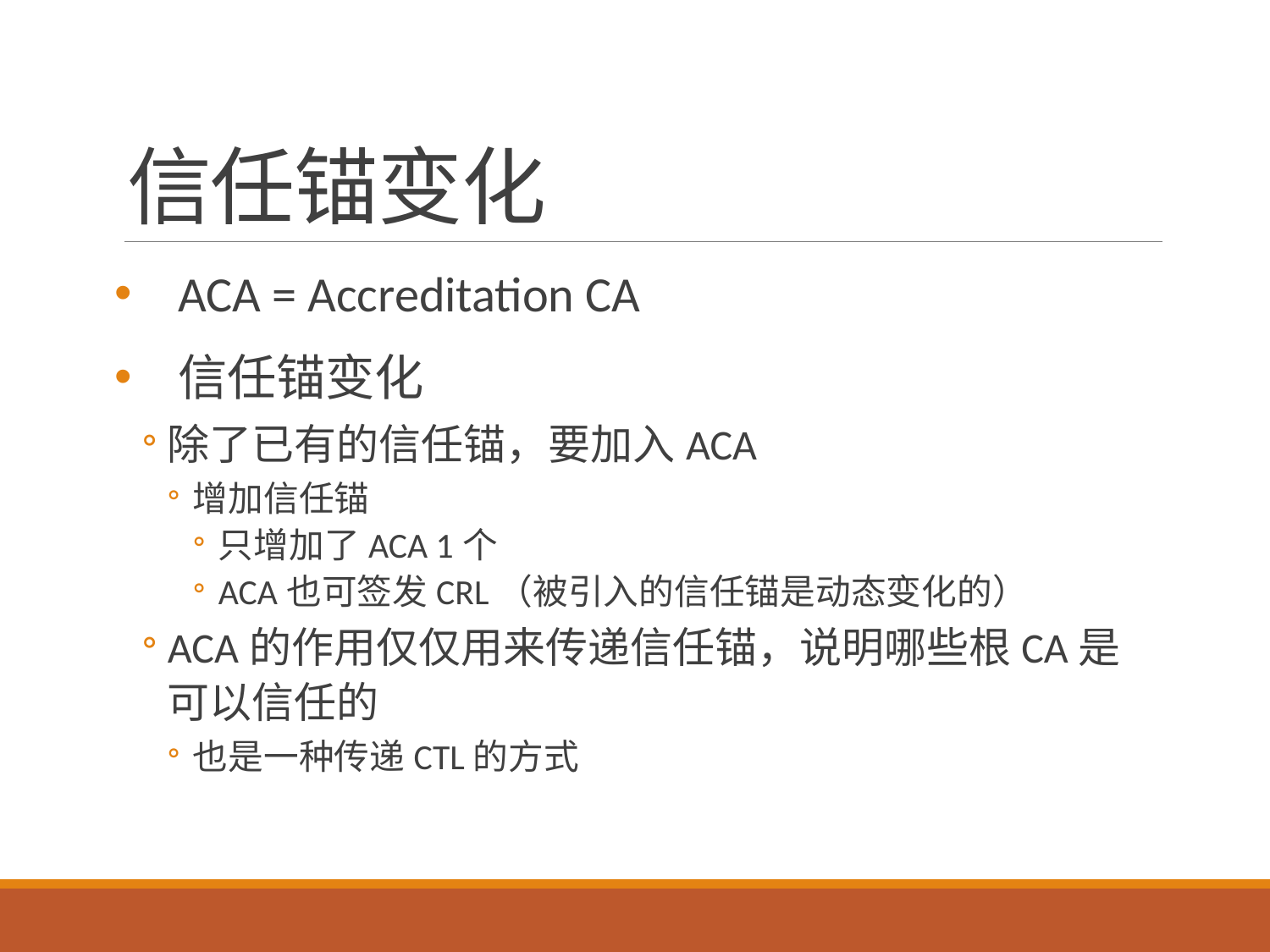

# 信任锚变化
ACA = Accreditation CA
信任锚变化
除了已有的信任锚，要加入ACA
增加信任锚
只增加了ACA 1个
ACA也可签发CRL（被引入的信任锚是动态变化的）
ACA的作用仅仅用来传递信任锚，说明哪些根CA是可以信任的
也是一种传递CTL的方式

64